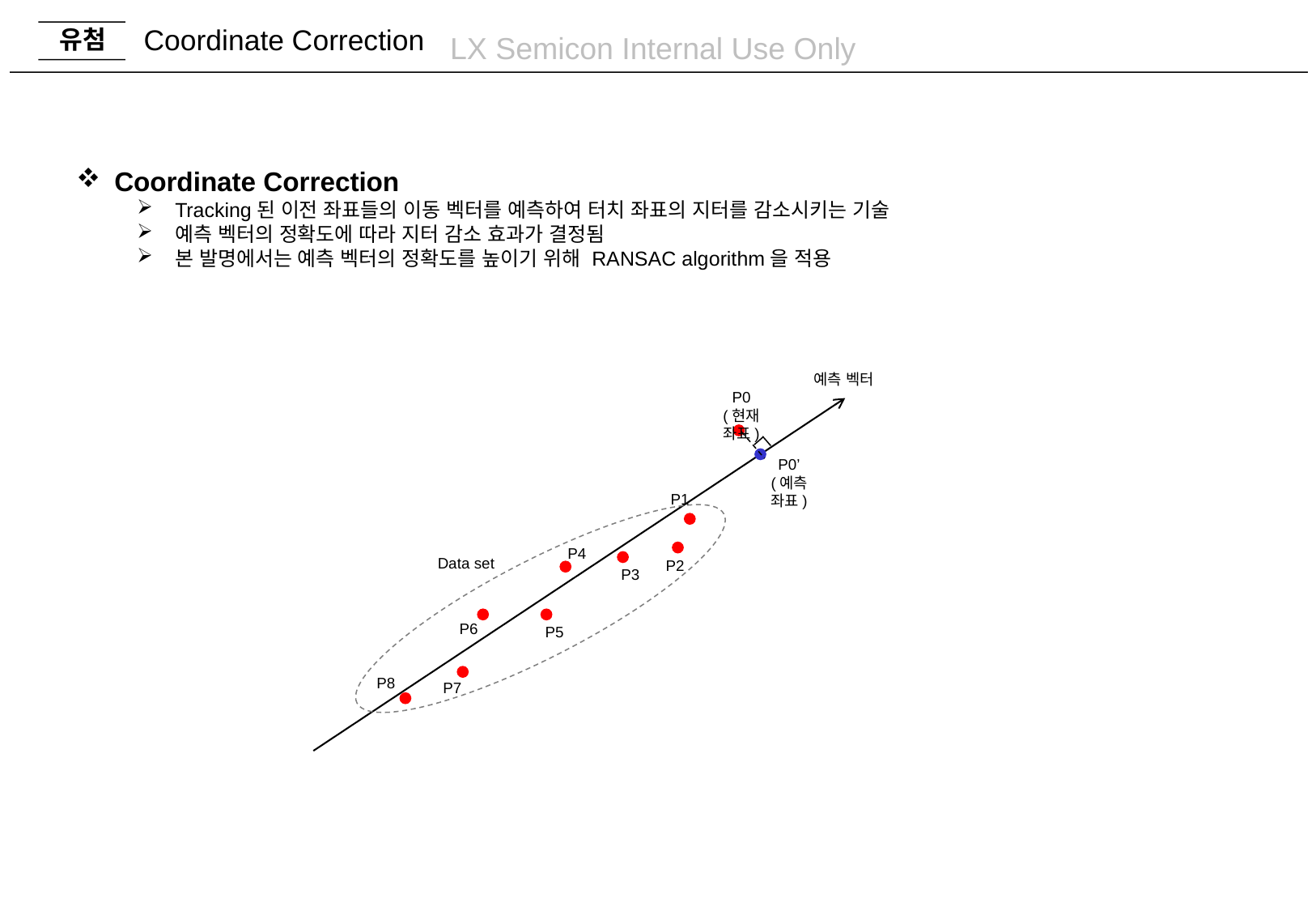

# Coordinate Correction

Coordinate Correction
Tracking된 이전 좌표들의 이동 벡터를 예측하여 터치 좌표의 지터를 감소시키는 기술
예측 벡터의 정확도에 따라 지터 감소 효과가 결정됨
본 발명에서는 예측 벡터의 정확도를 높이기 위해 RANSAC algorithm을 적용
예측 벡터
P0
(현재 좌표)

P0’
(예측 좌표)
P1

P4

Data set
P2

P3

P6
P5

P8
P7